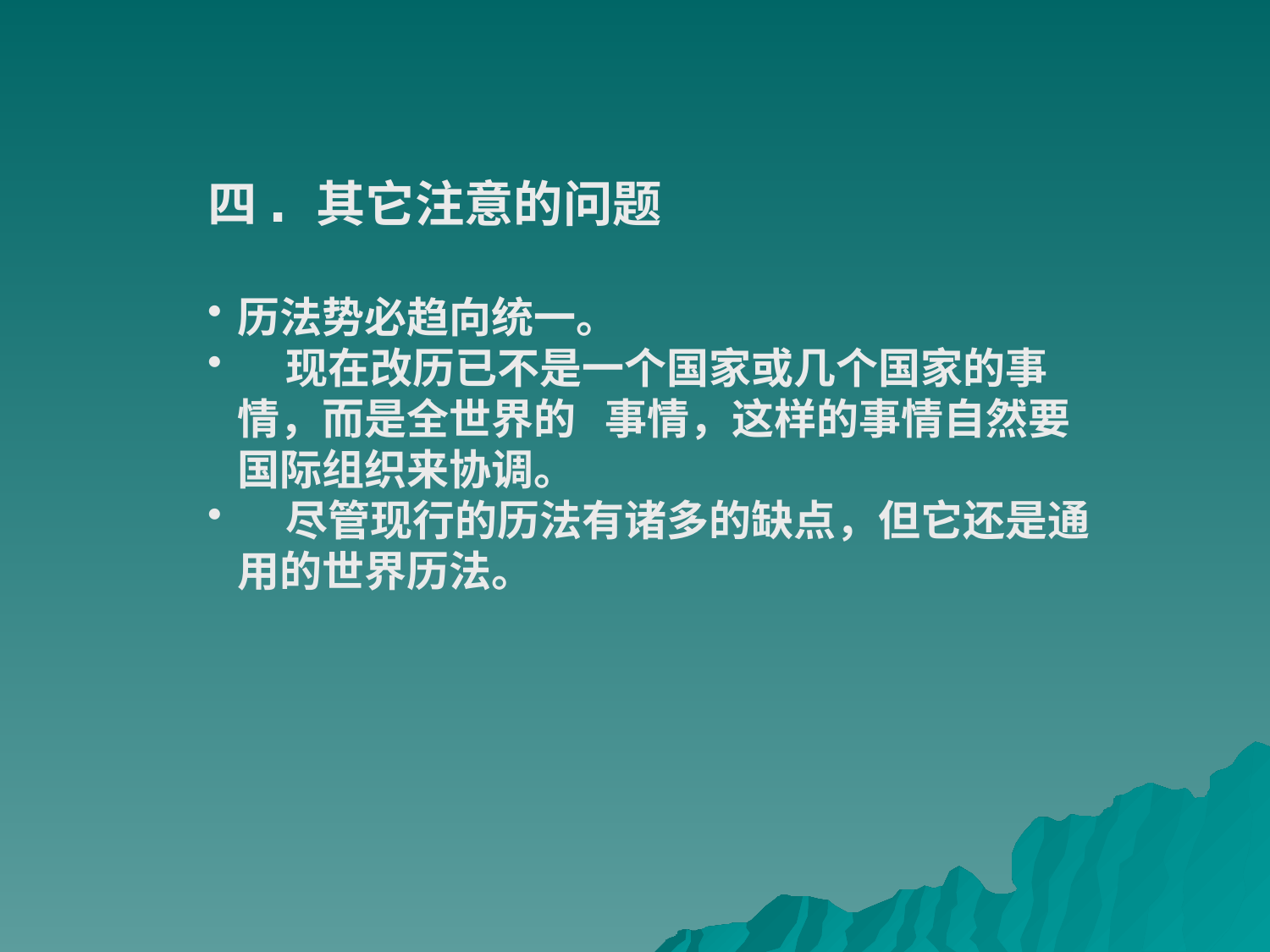

四. 其它注意的问题

历法势必趋向统一。
    现在改历已不是一个国家或几个国家的事情，而是全世界的   事情，这样的事情自然要国际组织来协调。
    尽管现行的历法有诸多的缺点，但它还是通用的世界历法。